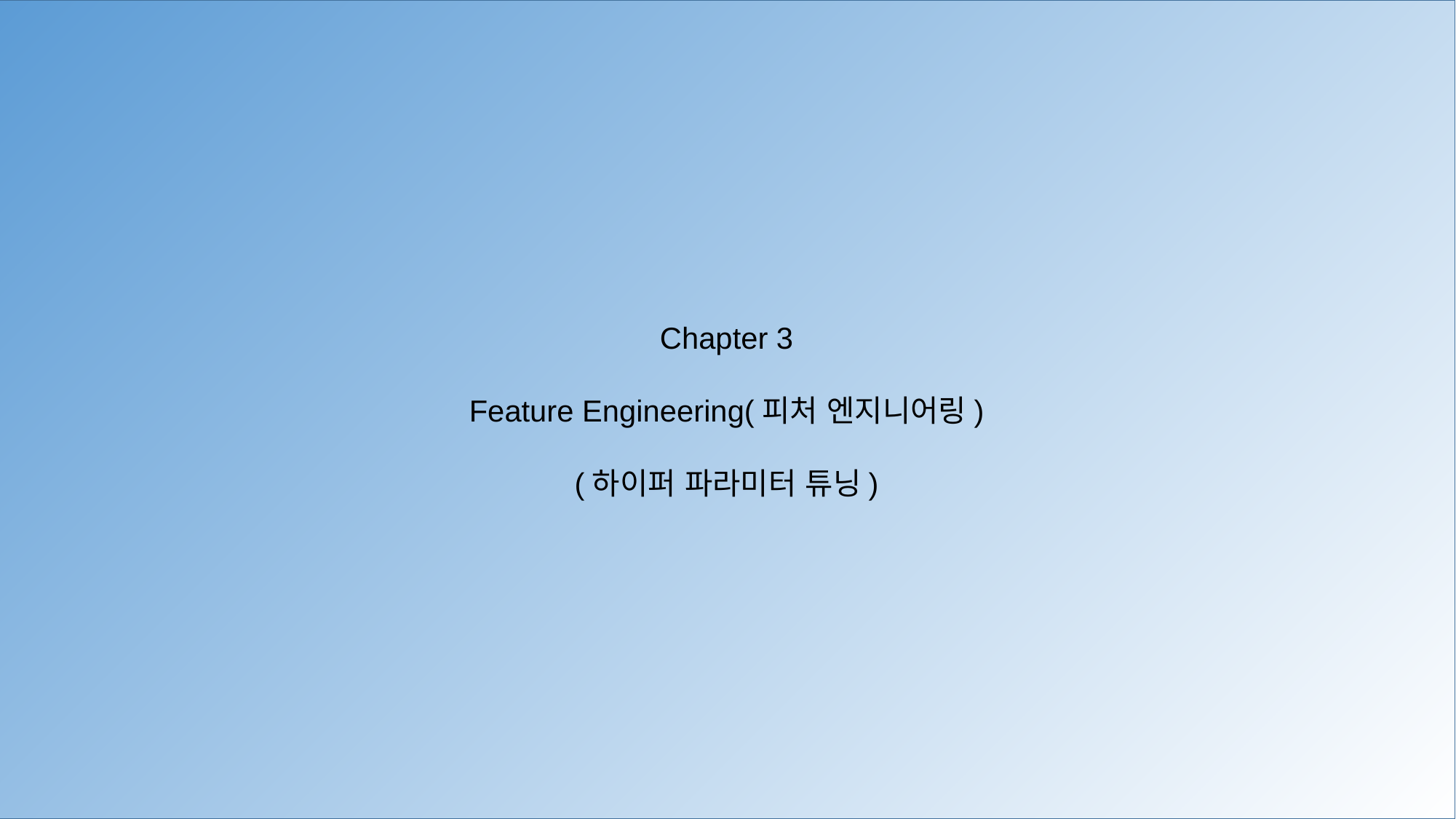

Chapter 3

Feature Engineering(피처 엔지니어링)

(하이퍼 파라미터 튜닝)